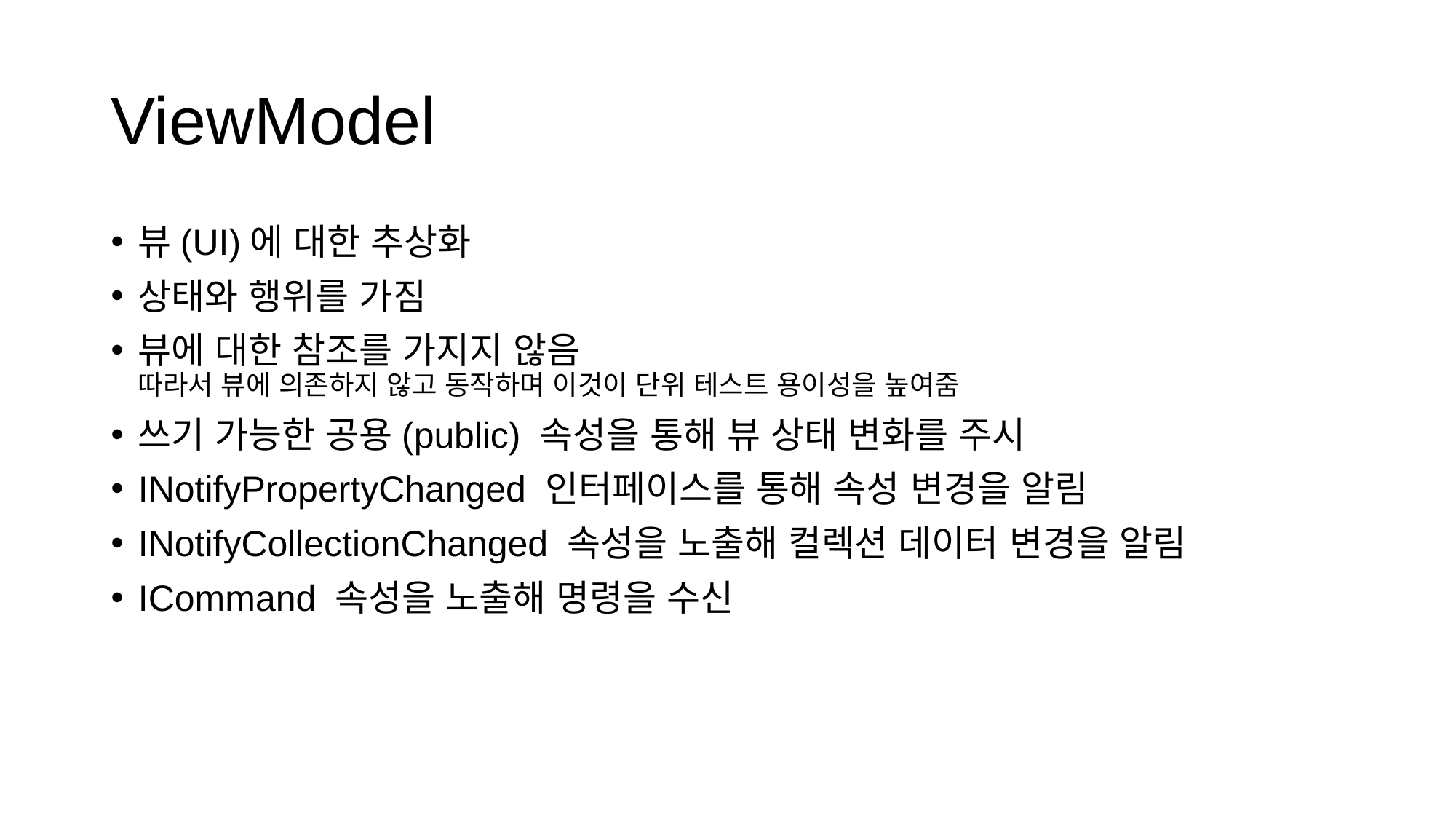

# ViewModel
뷰(UI)에 대한 추상화
상태와 행위를 가짐
뷰에 대한 참조를 가지지 않음
따라서 뷰에 의존하지 않고 동작하며 이것이 단위 테스트 용이성을 높여줌
쓰기 가능한 공용(public) 속성을 통해 뷰 상태 변화를 주시
INotifyPropertyChanged 인터페이스를 통해 속성 변경을 알림
INotifyCollectionChanged 속성을 노출해 컬렉션 데이터 변경을 알림
ICommand 속성을 노출해 명령을 수신